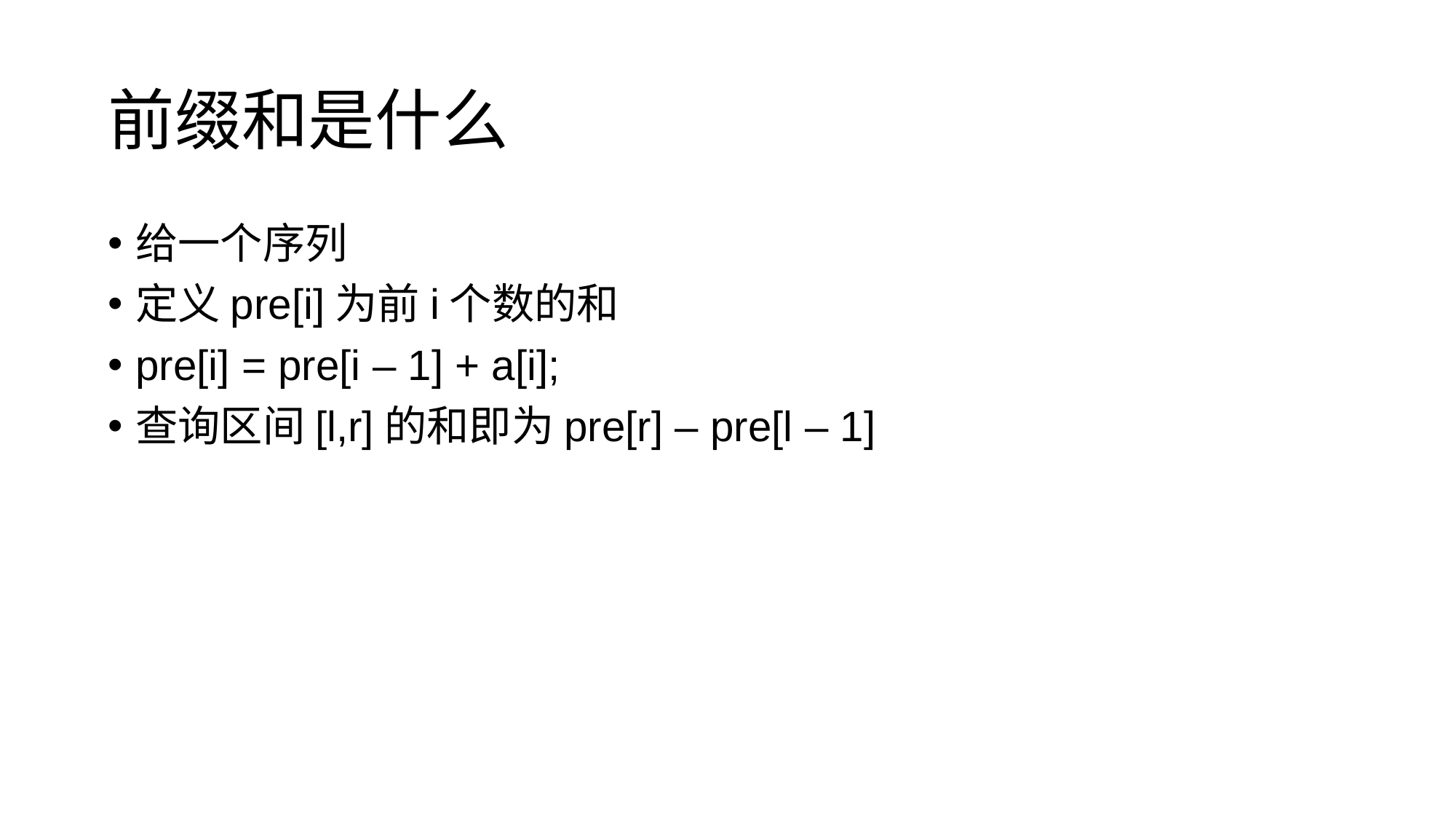

# 前缀和是什么
给一个序列
定义pre[i]为前i个数的和
pre[i] = pre[i – 1] + a[i];
查询区间[l,r]的和即为pre[r] – pre[l – 1]